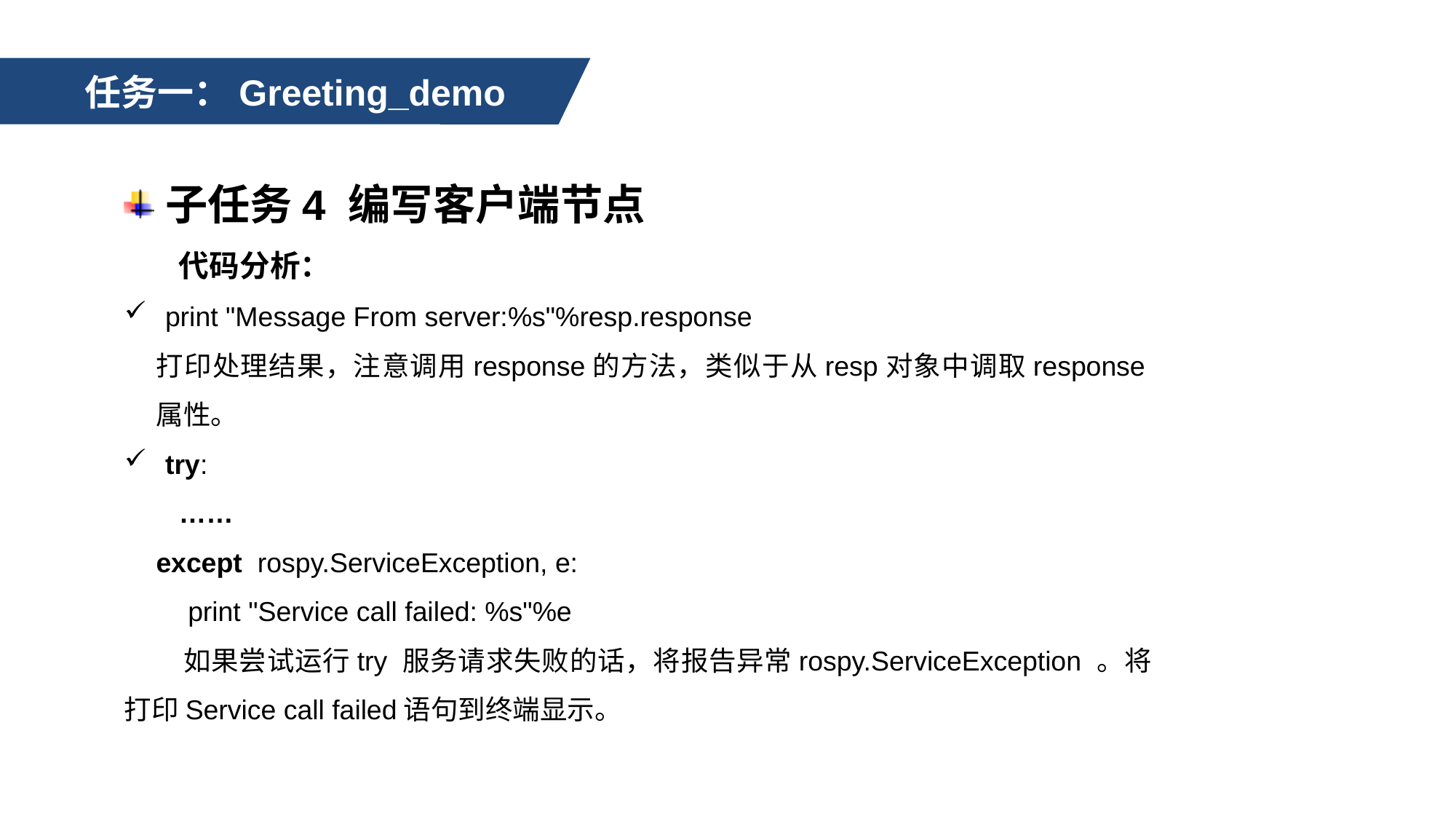

任务一：Greeting_demo
子任务4 编写客户端节点
代码分析：
print "Message From server:%s"%resp.response
打印处理结果，注意调用response的方法，类似于从resp对象中调取response属性。
try:
   ……
except  rospy.ServiceException, e:
print "Service call failed: %s"%e
   如果尝试运行try 服务请求失败的话，将报告异常rospy.ServiceException 。将打印Service call failed语句到终端显示。